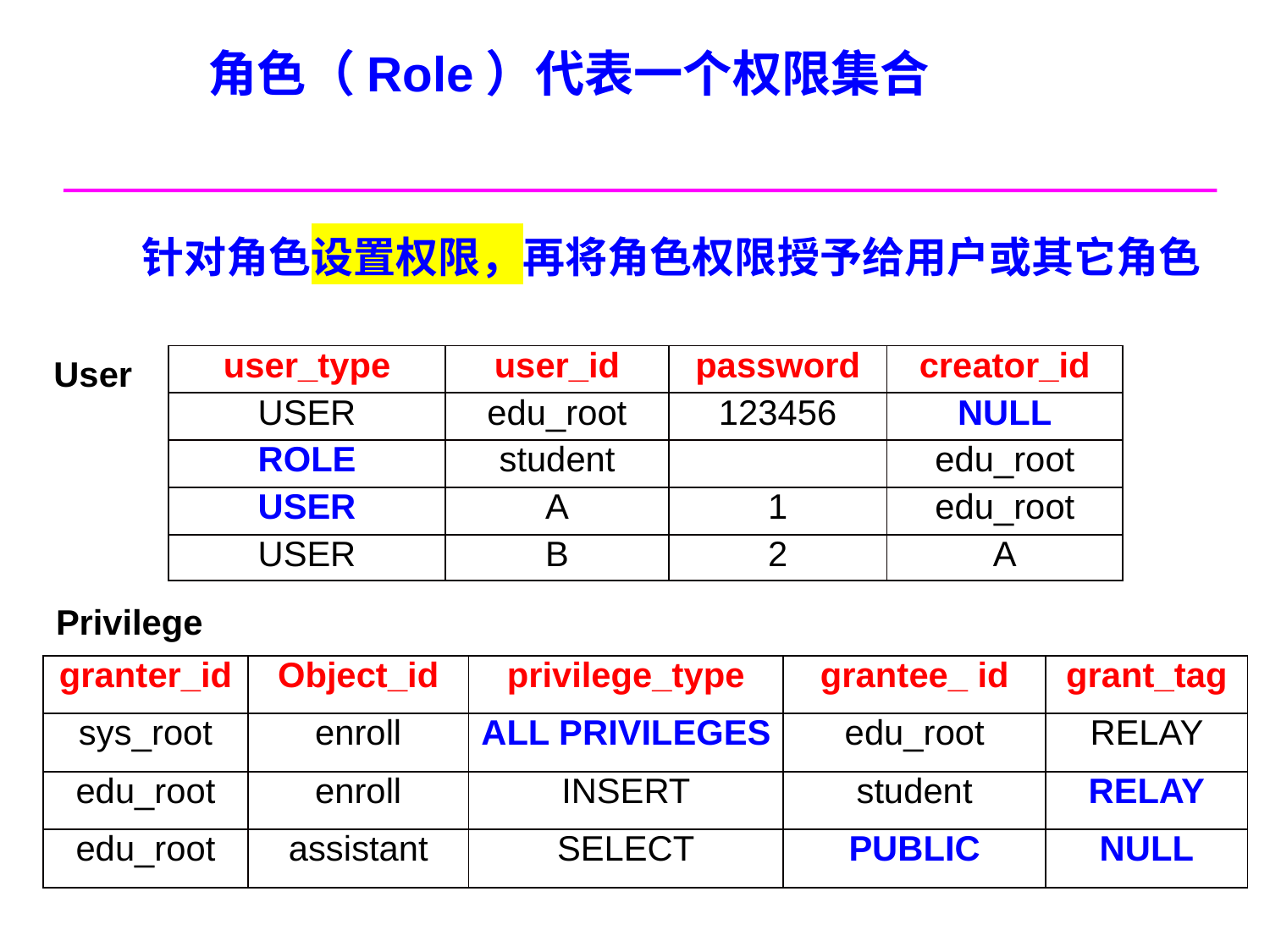

角色（Role）代表一个权限集合
针对角色设置权限，再将角色权限授予给用户或其它角色
User
| user\_type | user\_id | password | creator\_id |
| --- | --- | --- | --- |
| USER | edu\_root | 123456 | NULL |
| ROLE | student |  | edu\_root |
| USER | A | 1 | edu\_root |
| USER | B | 2 | A |
Privilege
| granter\_id | Object\_id | privilege\_type | grantee\_ id | grant\_tag |
| --- | --- | --- | --- | --- |
| sys\_root | enroll | ALL PRIVILEGES | edu\_root | RELAY |
| edu\_root | enroll | INSERT | student | RELAY |
| edu\_root | assistant | SELECT | PUBLIC | NULL |